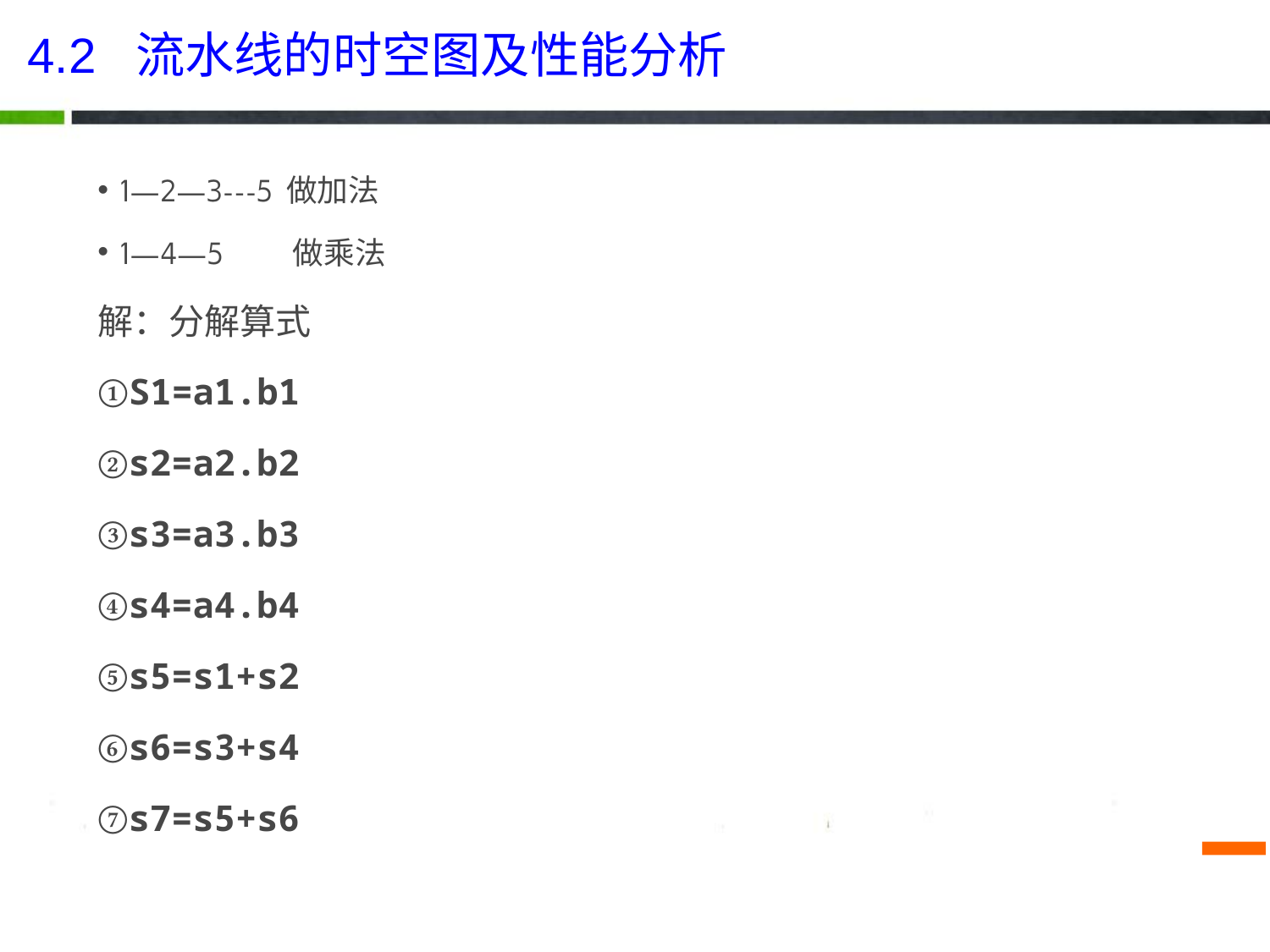

4.2  流水线的时空图及性能分析
1—2—3---5 做加法
1—4—5       做乘法
解：分解算式
①S1=a1.b1
②s2=a2.b2
③s3=a3.b3
④s4=a4.b4
⑤s5=s1+s2
⑥s6=s3+s4
⑦s7=s5+s6
41